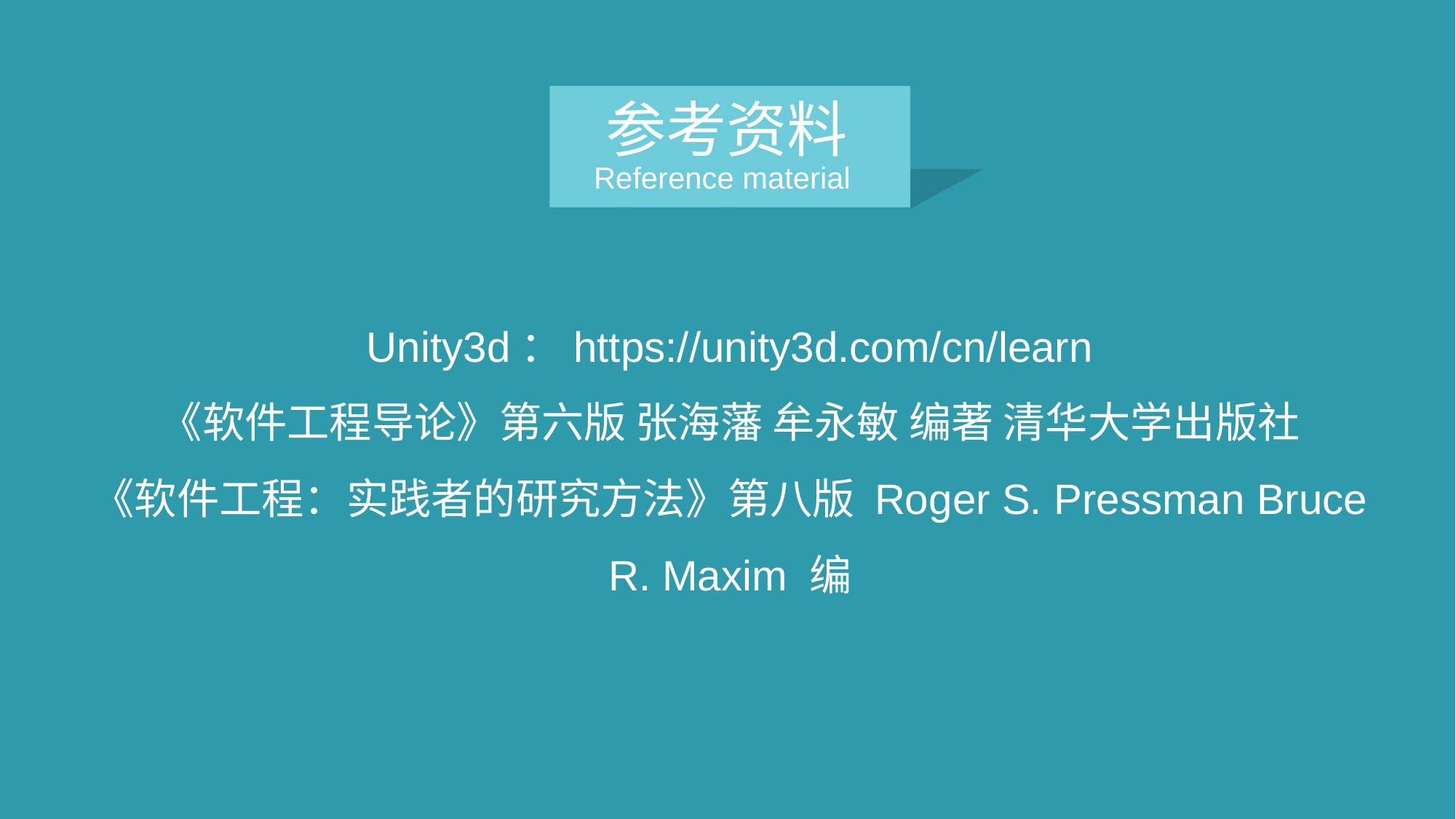

参考资料
Reference material
Unity3d：https://unity3d.com/cn/learn
《软件工程导论》第六版 张海藩 牟永敏 编著 清华大学出版社
《软件工程：实践者的研究方法》第八版 Roger S. Pressman Bruce R. Maxim 编